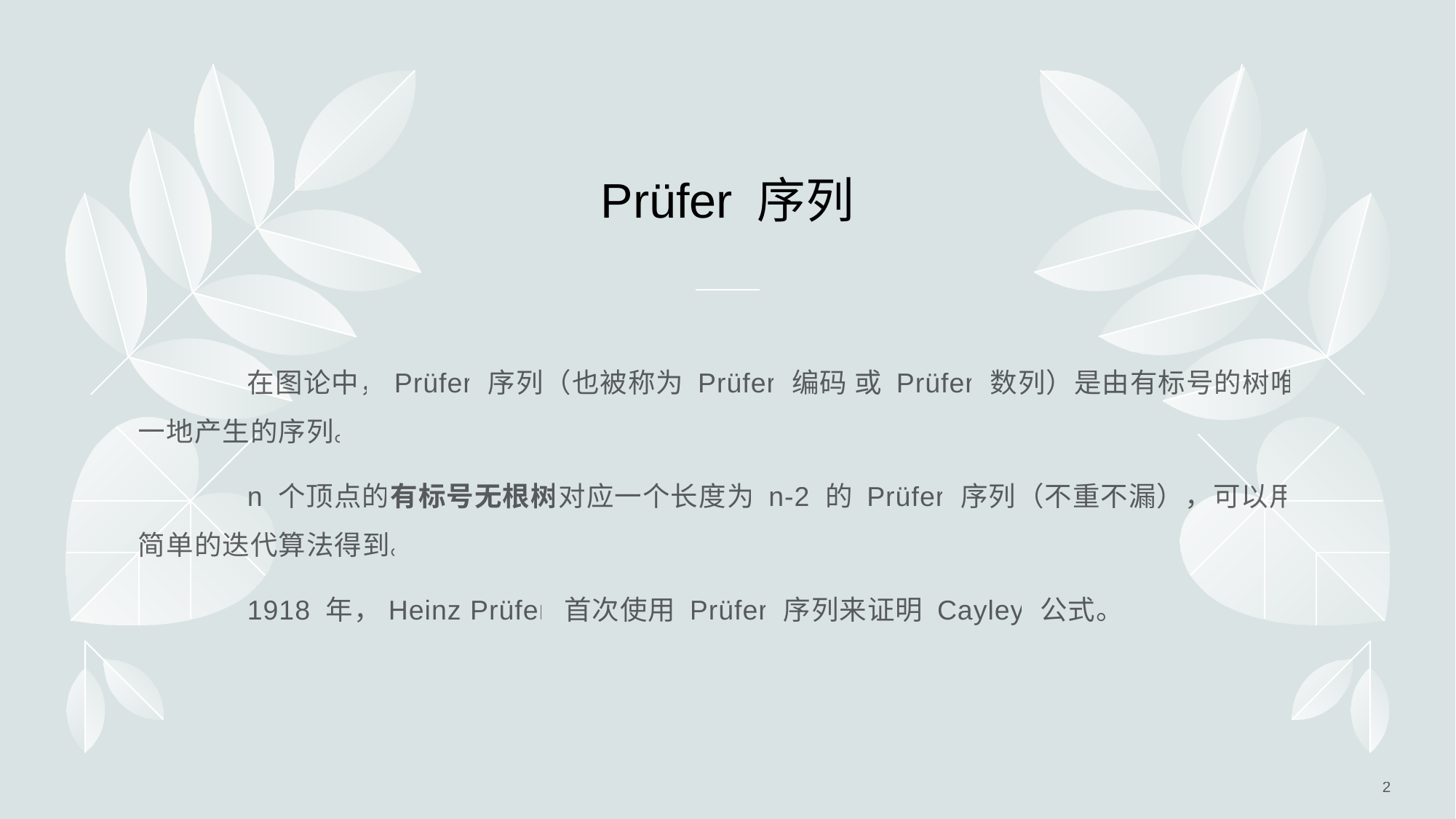

# Prüfer 序列
	在图论中，Prüfer 序列（也被称为 Prüfer 编码 或 Prüfer 数列）是由有标号的树唯一地产生的序列。
	n 个顶点的有标号无根树对应一个长度为 n-2 的 Prüfer 序列（不重不漏），可以用简单的迭代算法得到。
	1918 年，Heinz Prüfer 首次使用 Prüfer 序列来证明 Cayley 公式。
2